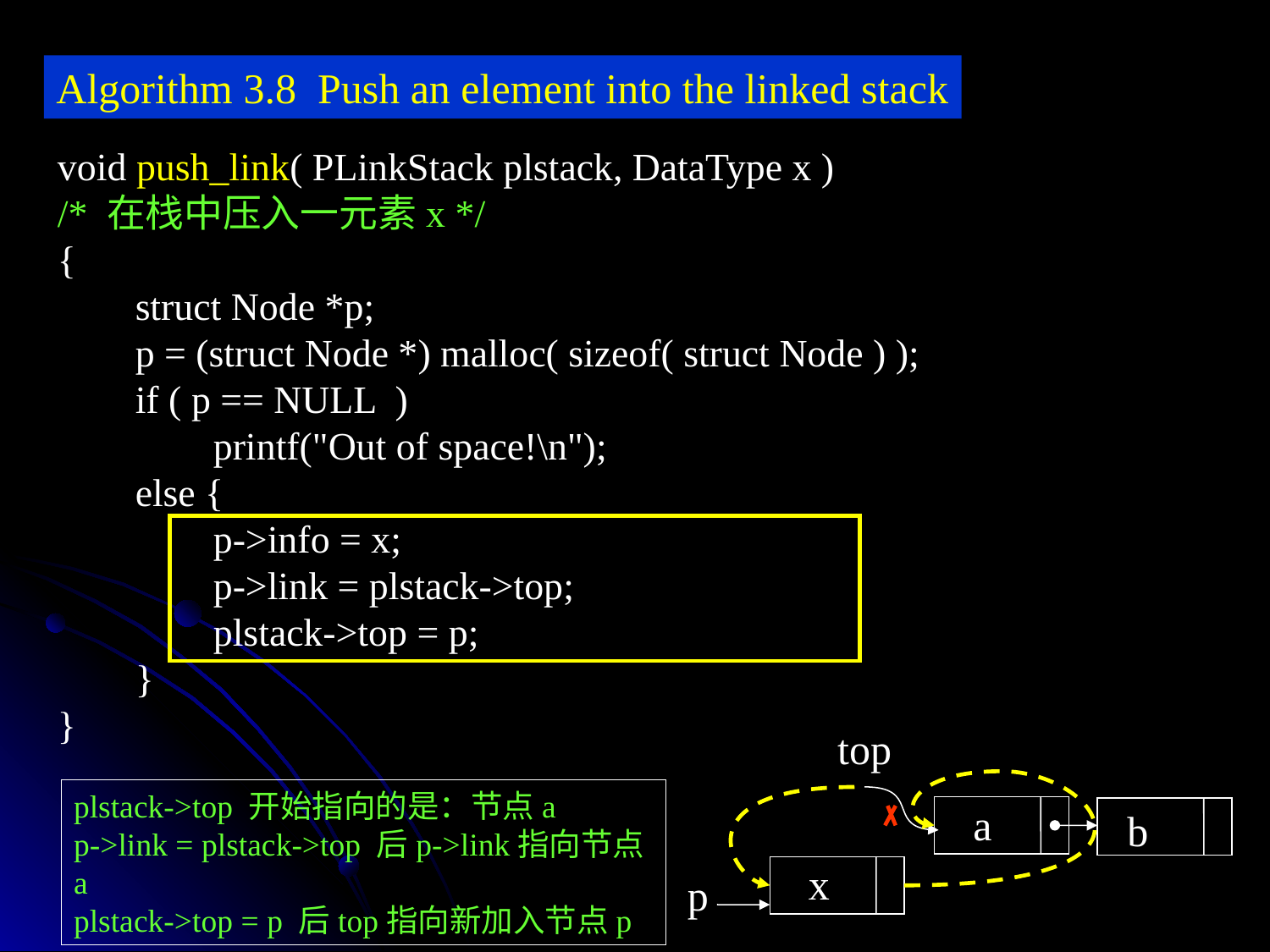

Algorithm 3.8  Push an element into the linked stack
void push_link( PLinkStack plstack, DataType x )
/* 在栈中压入一元素x */
{
        struct Node *p;
        p = (struct Node *) malloc( sizeof( struct Node ) );
        if ( p == NULL  )
                printf("Out of space!\n");
        else {
                p->info = x;
                p->link = plstack->top;
                plstack->top = p;
        }
}

top
plstack->top 开始指向的是：节点a
p->link = plstack->top 后p->link指向节点a
plstack->top = p 后top指向新加入节点p
a

b

x

p